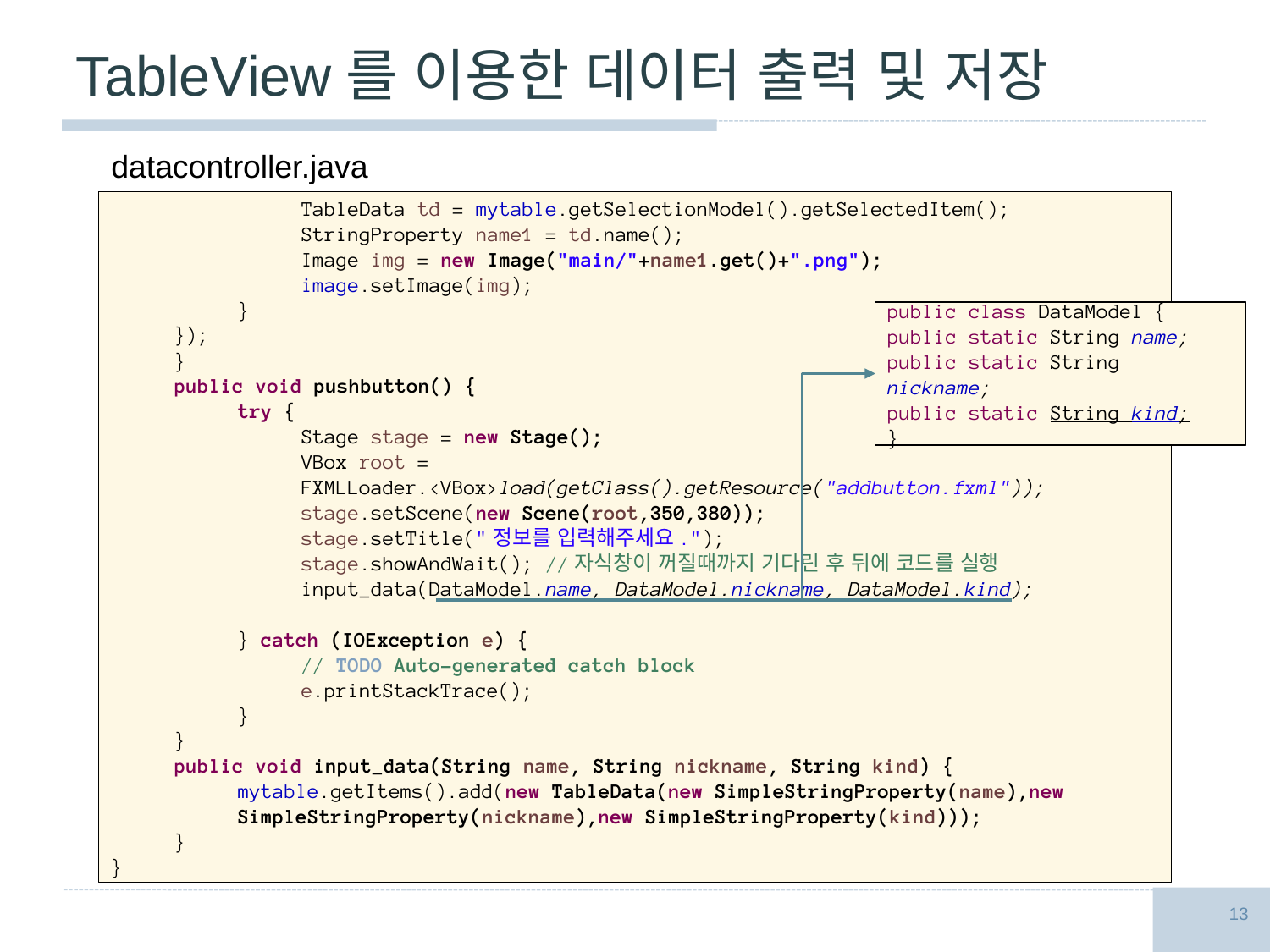

# TableView를 이용한 데이터 출력 및 저장
datacontroller.java
TableData td = mytable.getSelectionModel().getSelectedItem();
StringProperty name1 = td.name();
Image img = new Image("main/"+name1.get()+".png");
image.setImage(img);
}
});
}
public void pushbutton() {
try {
Stage stage = new Stage();
VBox root = FXMLLoader.<VBox>load(getClass().getResource("addbutton.fxml"));
stage.setScene(new Scene(root,350,380));
stage.setTitle("정보를 입력해주세요.");
stage.showAndWait(); //자식창이 꺼질때까지 기다린 후 뒤에 코드를 실행
input_data(DataModel.name, DataModel.nickname, DataModel.kind);

} catch (IOException e) {
// TODO Auto-generated catch block
e.printStackTrace();
}
}
public void input_data(String name, String nickname, String kind) {
mytable.getItems().add(new TableData(new SimpleStringProperty(name),new SimpleStringProperty(nickname),new SimpleStringProperty(kind)));
}
}
public class DataModel {
public static String name;
public static String nickname;
public static String kind;
}